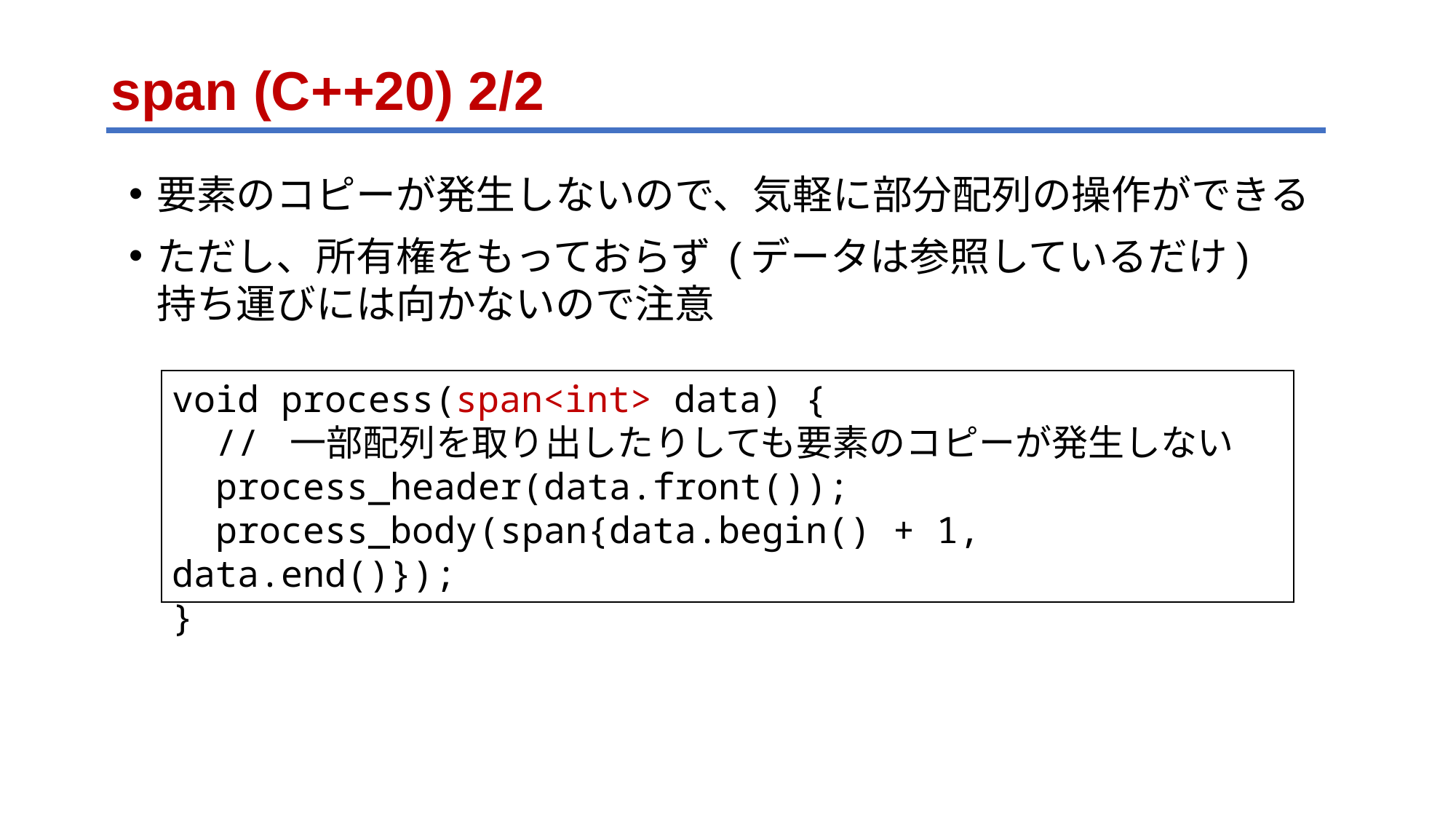

# span (C++20) 2/2
要素のコピーが発生しないので、気軽に部分配列の操作ができる
ただし、所有権をもっておらず (データは参照しているだけ)
持ち運びには向かないので注意
void process(span<int> data) {
  // 一部配列を取り出したりしても要素のコピーが発生しない
  process_header(data.front());
  process_body(span{data.begin() + 1, data.end()});
}